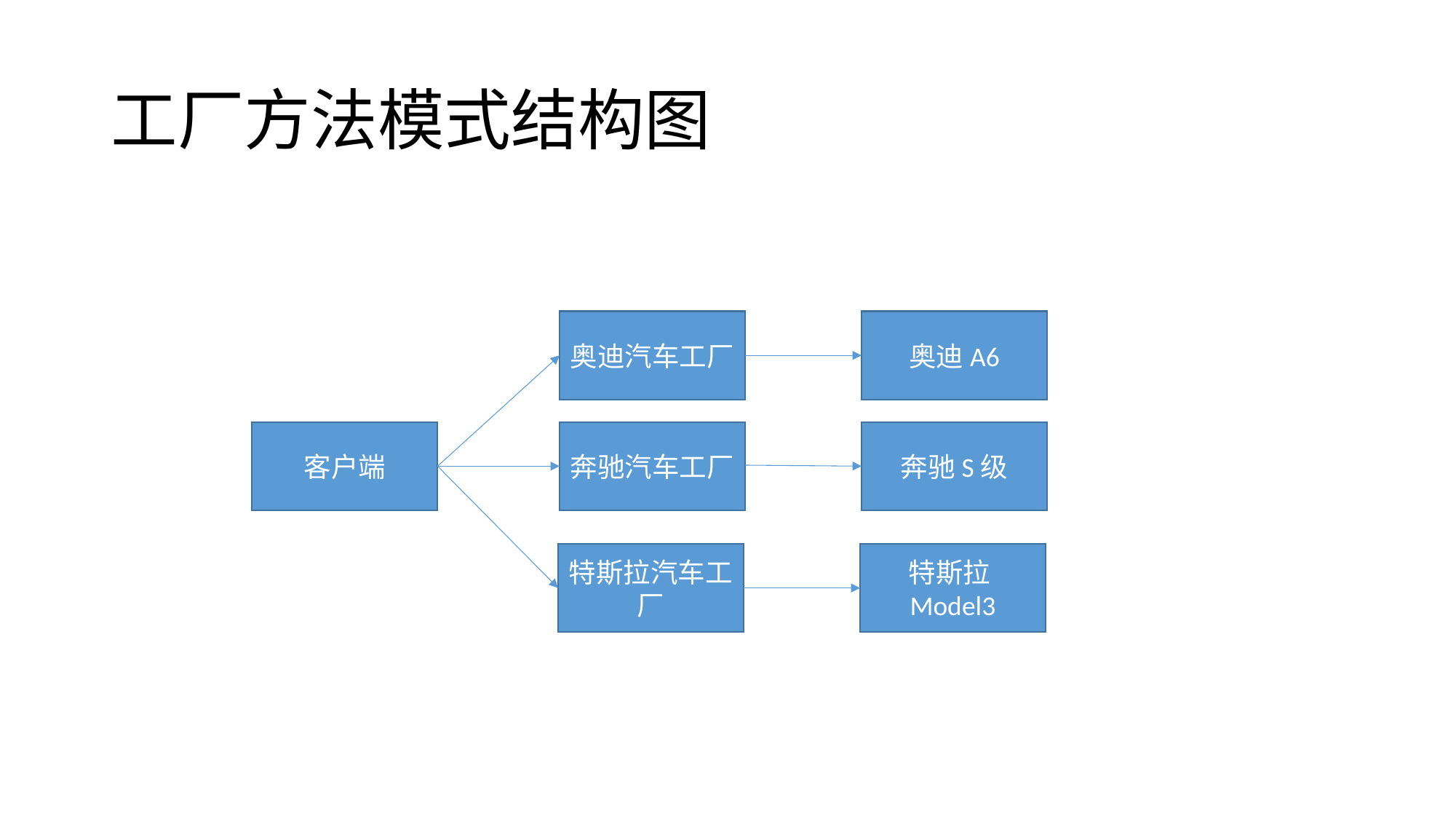

# 工厂方法模式结构图

奥迪汽车工厂
奥迪A6
客户端
奔驰汽车工厂
奔驰S级
特斯拉汽车工厂
特斯拉Model3